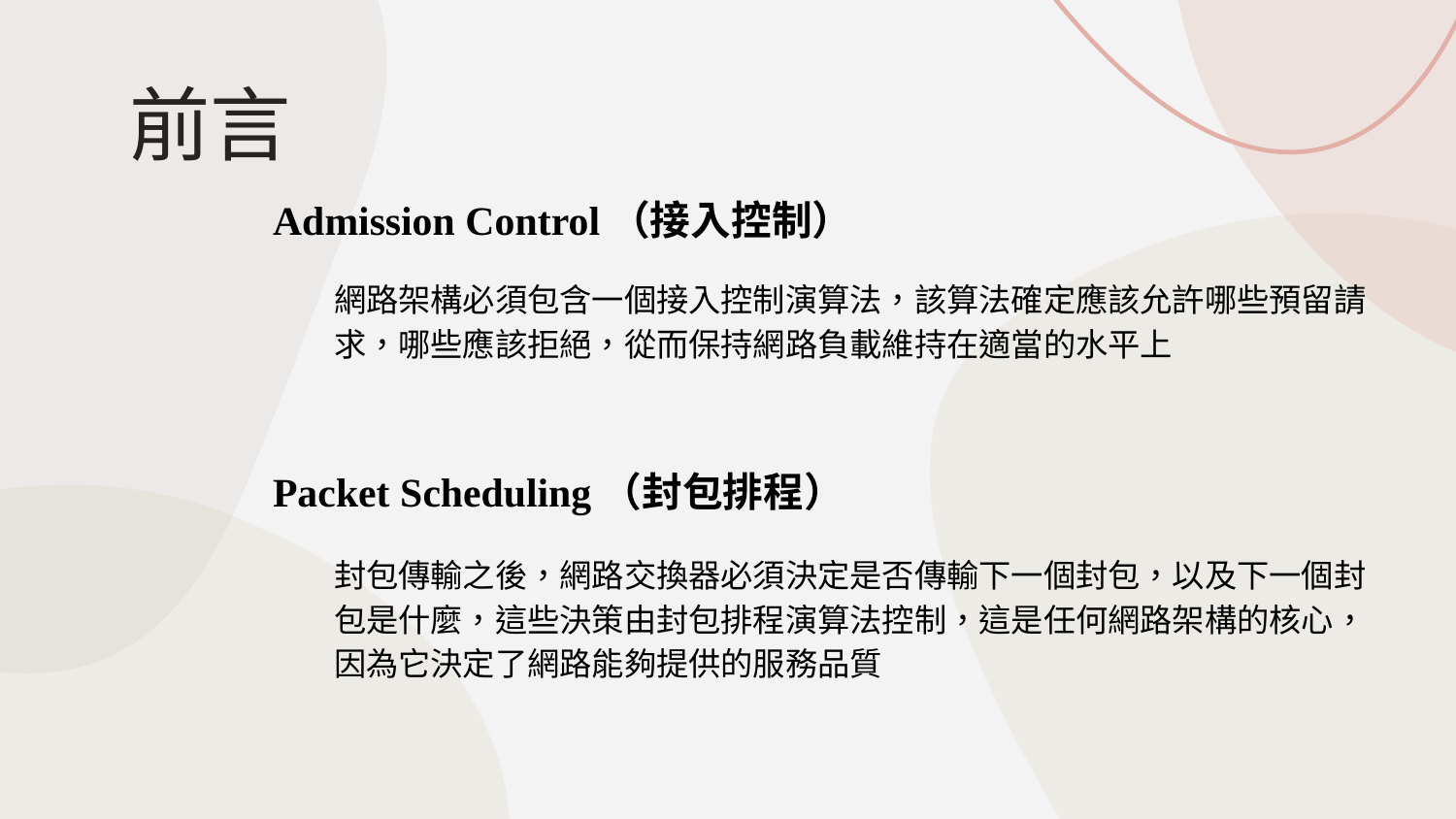

# 前言
Admission Control（接入控制）
網路架構必須包含一個接入控制演算法，該算法確定應該允許哪些預留請求，哪些應該拒絕，從而保持網路負載維持在適當的水平上
Packet Scheduling（封包排程）
封包傳輸之後，網路交換器必須決定是否傳輸下一個封包，以及下一個封包是什麼，這些決策由封包排程演算法控制，這是任何網路架構的核心，因為它決定了網路能夠提供的服務品質